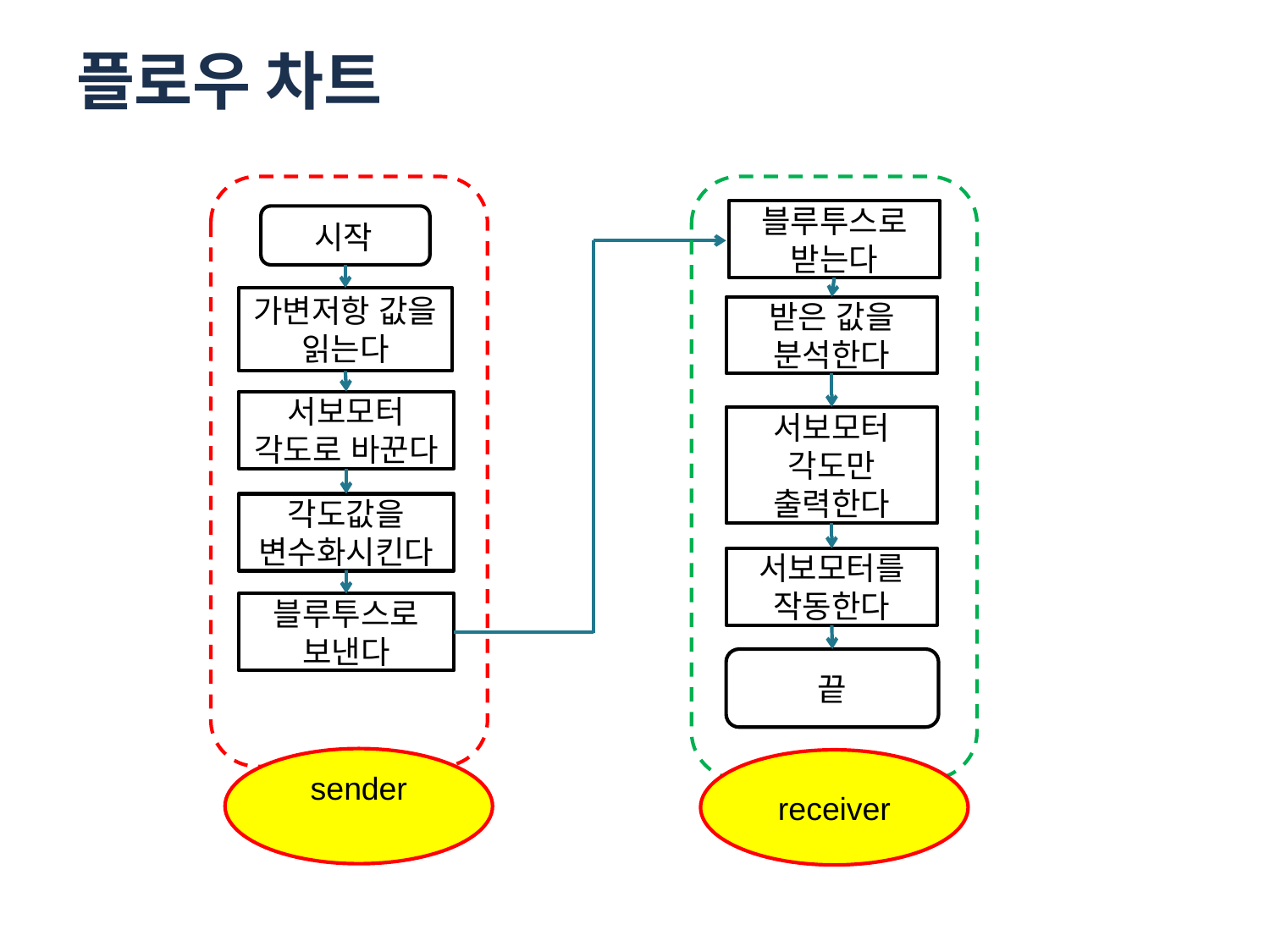

# 플로우 차트

블루투스로 받는다

시작
가변저항 값을 읽는다
받은 값을 분석한다
서보모터 각도로 바꾼다
서보모터 각도만 출력한다
각도값을 변수화시킨다
서보모터를 작동한다
블루투스로 보낸다
끝
sender
receiver